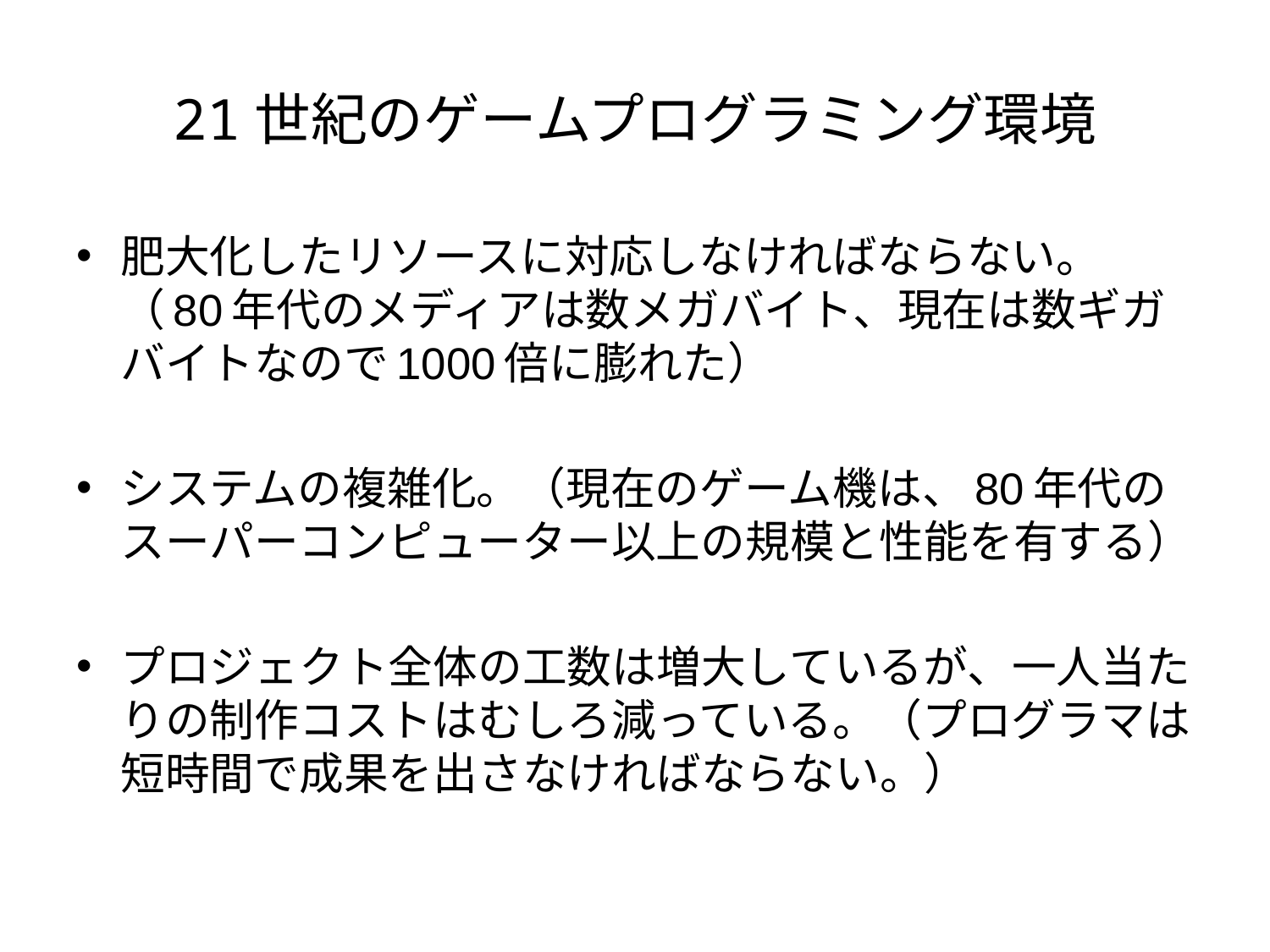

# 21世紀のゲームプログラミング環境
肥大化したリソースに対応しなければならない。（80年代のメディアは数メガバイト、現在は数ギガバイトなので1000倍に膨れた）

システムの複雑化。（現在のゲーム機は、80年代のスーパーコンピューター以上の規模と性能を有する）

プロジェクト全体の工数は増大しているが、一人当たりの制作コストはむしろ減っている。（プログラマは短時間で成果を出さなければならない。）